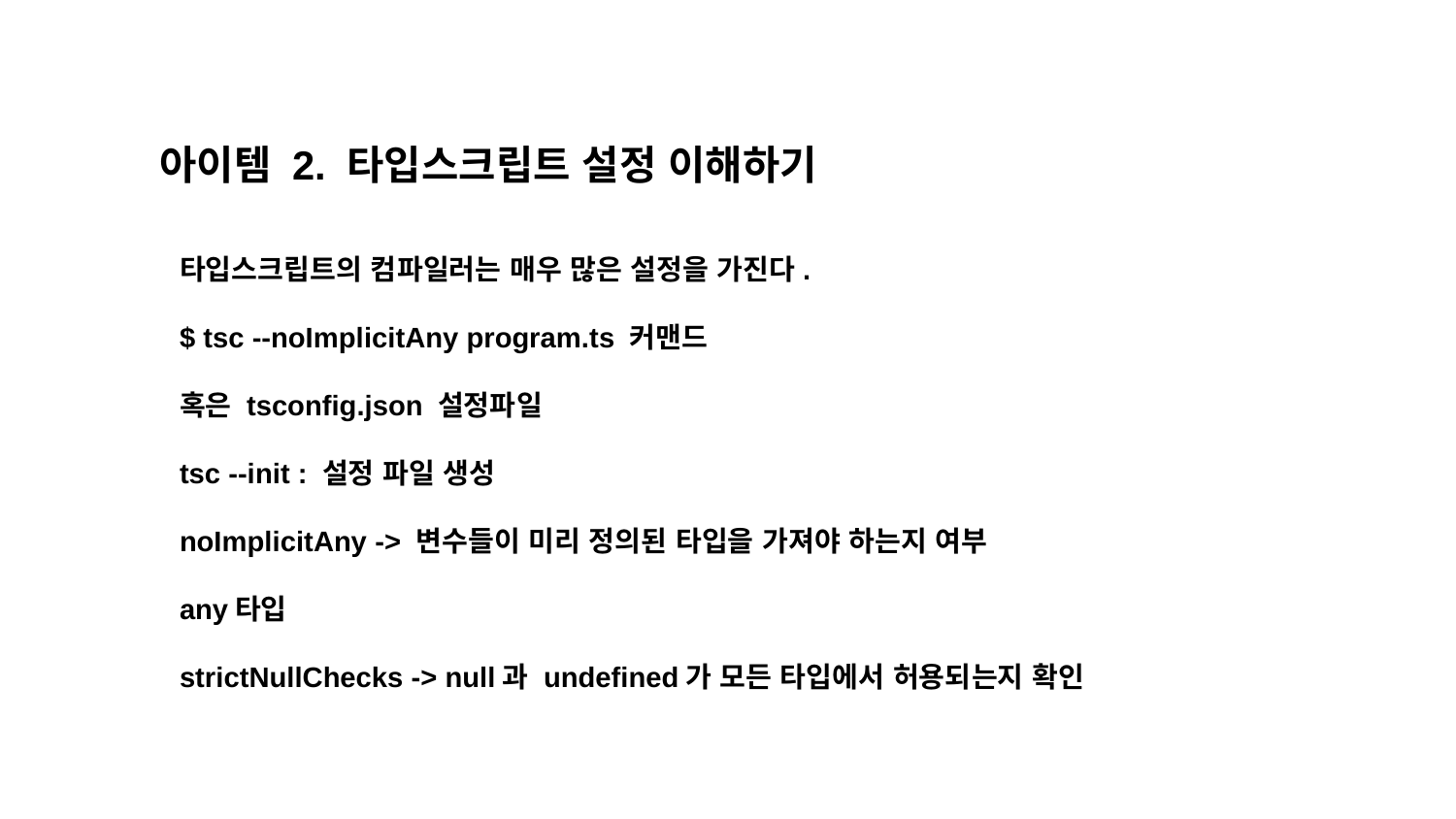

아이템 2. 타입스크립트 설정 이해하기
타입스크립트의 컴파일러는 매우 많은 설정을 가진다.

$ tsc --noImplicitAny program.ts 커맨드

혹은 tsconfig.json 설정파일

tsc --init : 설정 파일 생성

noImplicitAny -> 변수들이 미리 정의된 타입을 가져야 하는지 여부

any타입

strictNullChecks -> null과 undefined가 모든 타입에서 허용되는지 확인